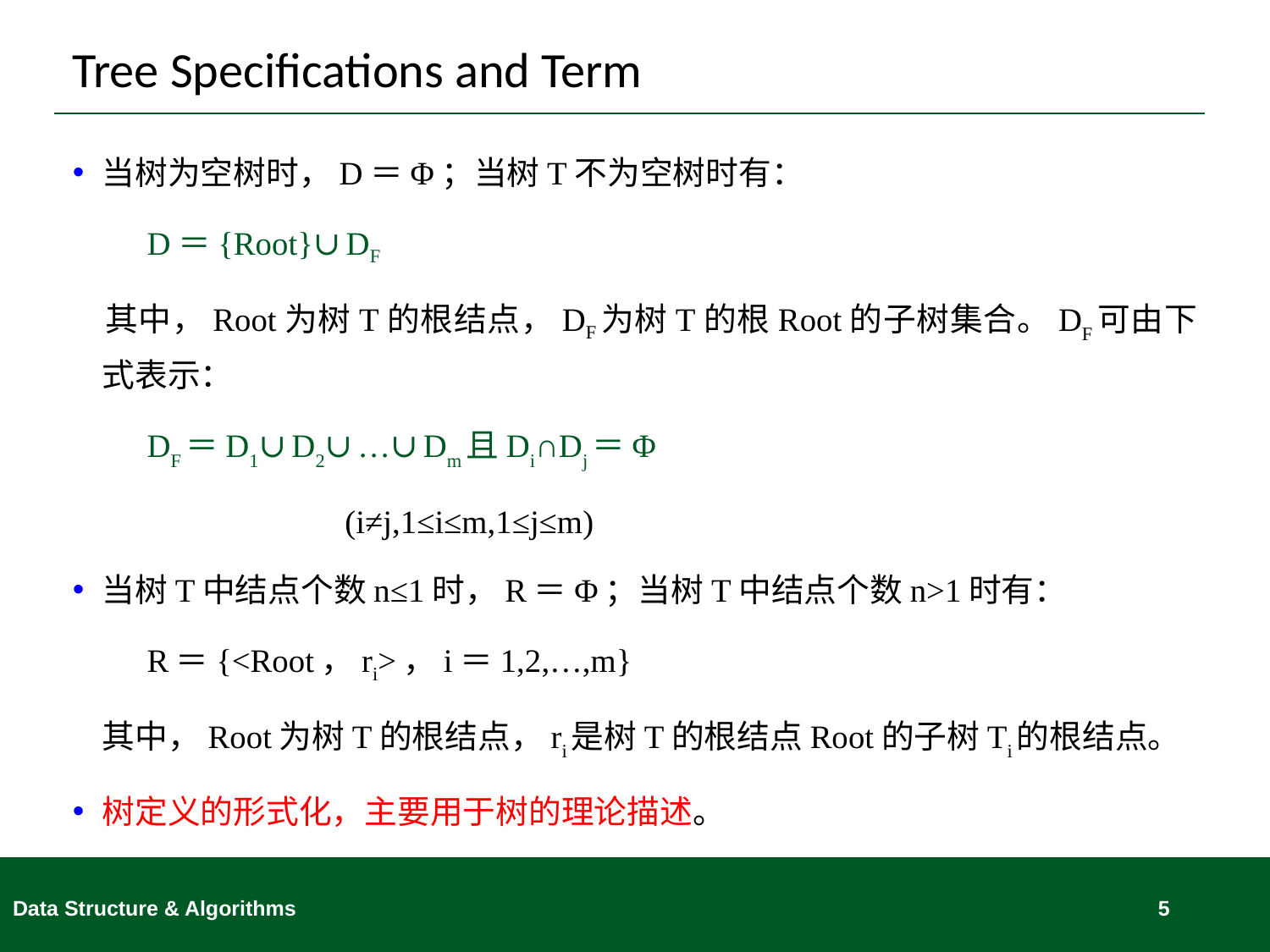

# Tree Specifications and Term
当树为空树时，D＝Φ；当树T不为空树时有：
         D＝{Root}∪DF
   其中，Root为树T的根结点，DF为树T的根Root的子树集合。DF可由下式表示：
         DF＝D1∪D2∪…∪Dm且Di∩Dj＝Φ
                                 (i≠j,1≤i≤m,1≤j≤m)
当树T中结点个数n≤1时，R＝Φ；当树T中结点个数n>1时有：
         R＝{<Root，ri>，i＝1,2,…,m}
   其中，Root为树T的根结点，ri是树T的根结点Root的子树Ti的根结点。
树定义的形式化，主要用于树的理论描述。
Data Structure & Algorithms
5